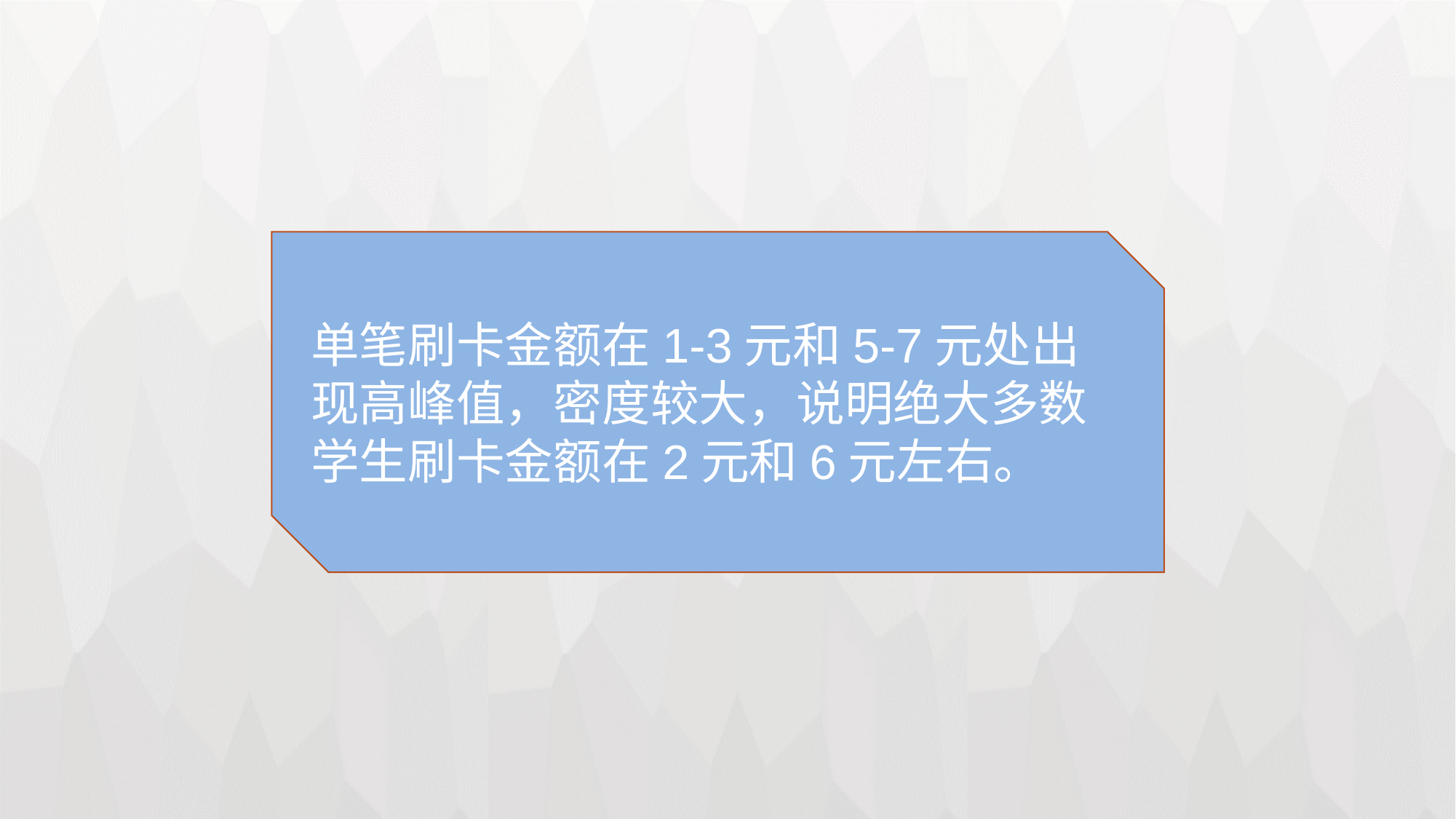

单笔刷卡金额在1-3元和5-7元处出现高峰值，密度较大，说明绝大多数学生刷卡金额在2元和6元左右。